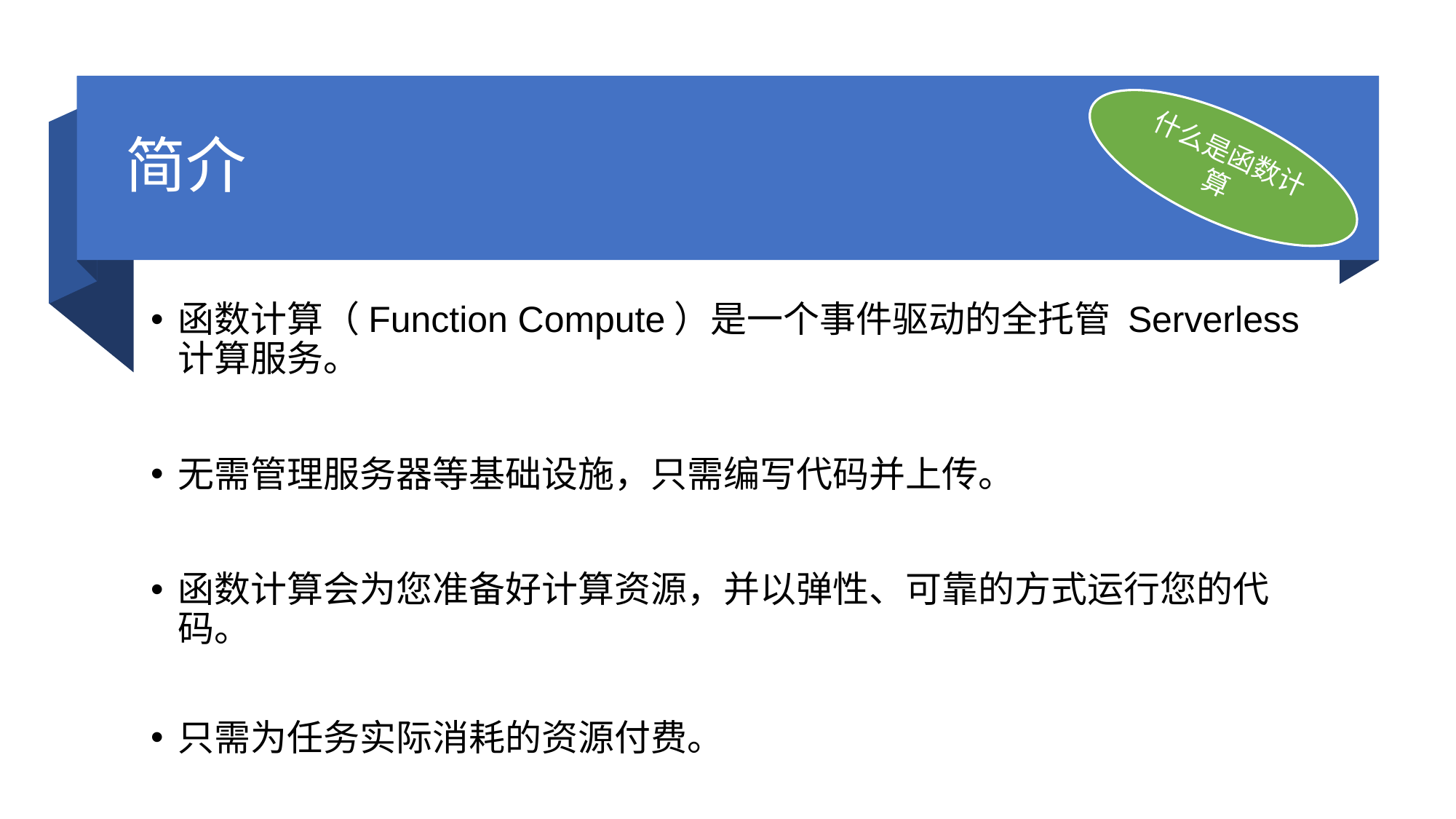

# 简介

什么是函数计算

函数计算（Function Compute）是一个事件驱动的全托管 Serverless 计算服务。

无需管理服务器等基础设施，只需编写代码并上传。

函数计算会为您准备好计算资源，并以弹性、可靠的方式运行您的代码。

只需为任务实际消耗的资源付费。